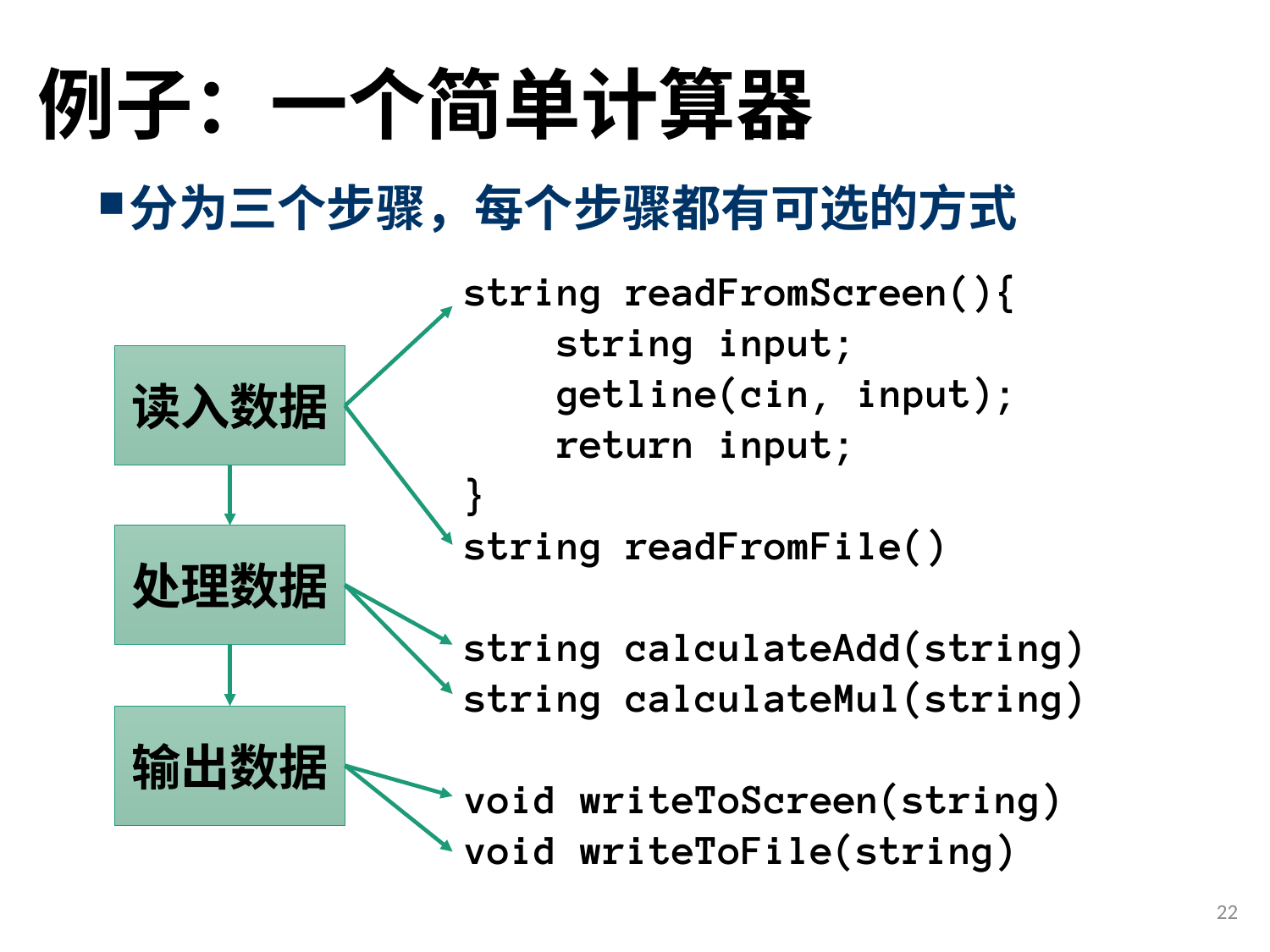

# 例子：一个简单计算器
分为三个步骤，每个步骤都有可选的方式
string readFromScreen(){
    string input;
    getline(cin, input);
    return input;
}
string readFromFile()

string calculateAdd(string)
string calculateMul(string)

void writeToScreen(string)
void writeToFile(string)
读入数据
处理数据
输出数据
22